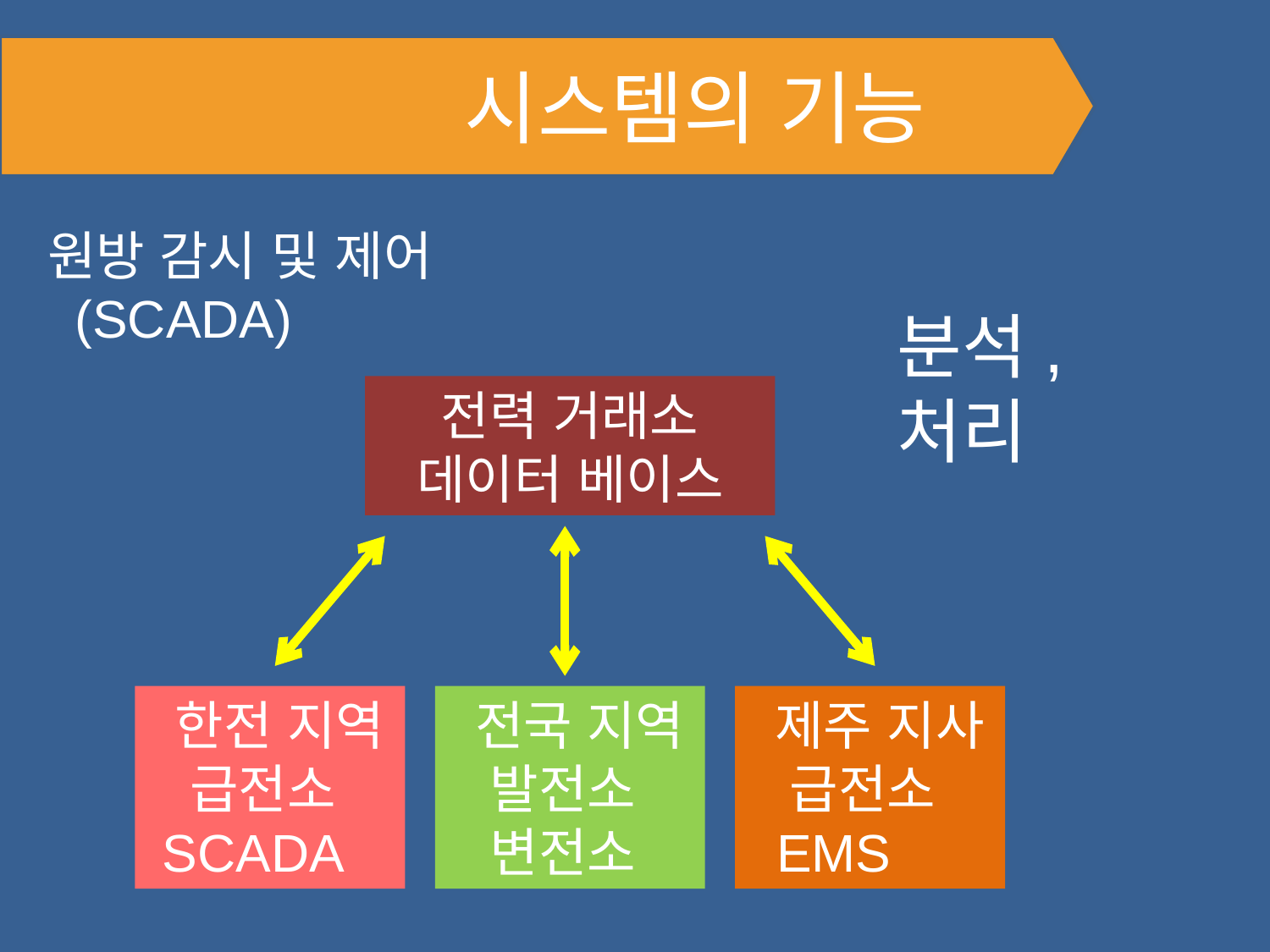

시스템의 기능

원방 감시 및 제어    (SCADA)
분석, 처리
전력 거래소
데이터 베이스
 한전 지역
  급전소
 SCADA
 전국 지역
  발전소
  변전소
 제주 지사
  급전소
  EMS